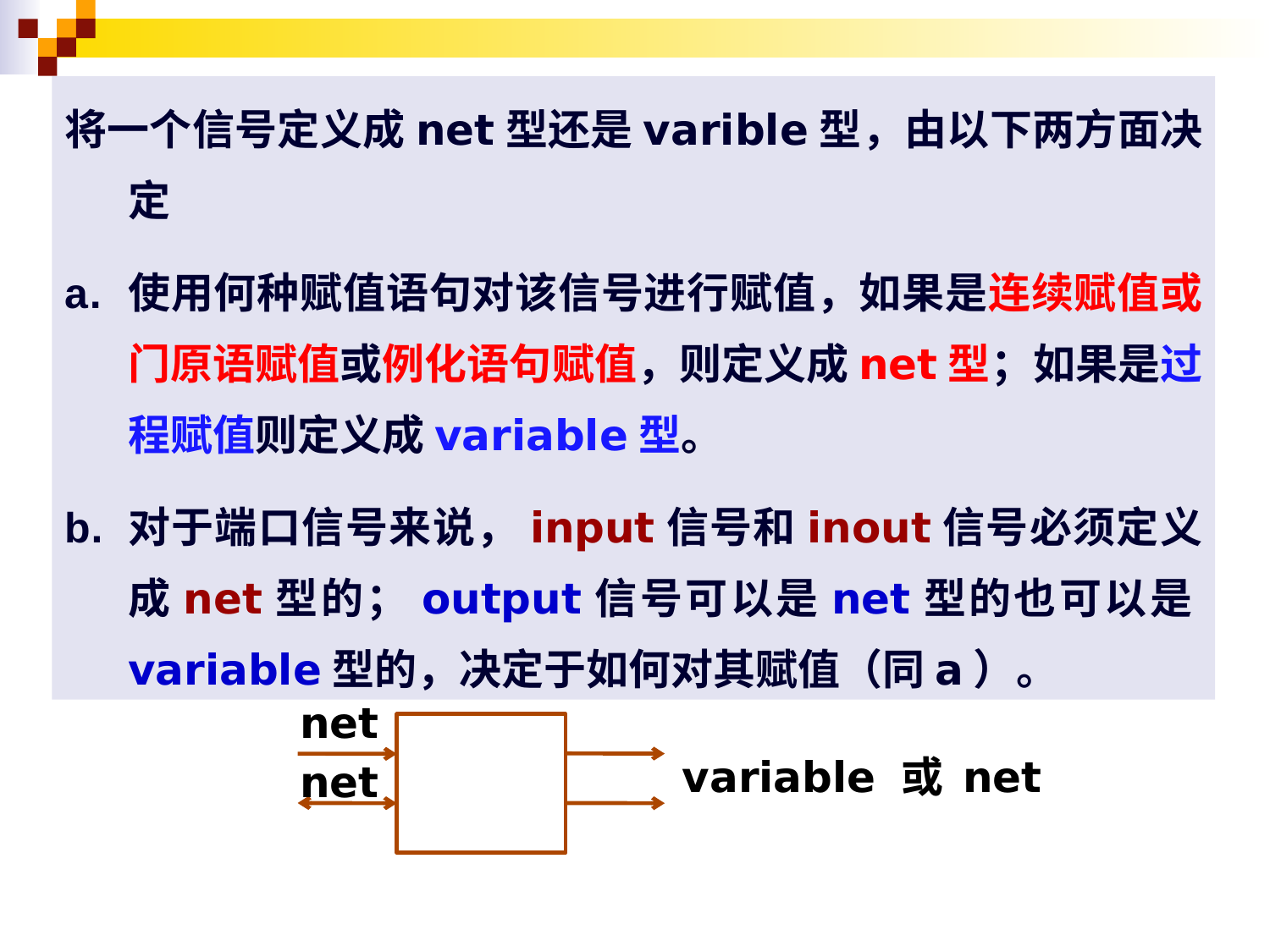

将一个信号定义成net型还是varible型，由以下两方面决定
使用何种赋值语句对该信号进行赋值，如果是连续赋值或门原语赋值或例化语句赋值，则定义成net型；如果是过程赋值则定义成variable型。
对于端口信号来说，input信号和inout信号必须定义成net型的；output信号可以是net型的也可以是variable型的，决定于如何对其赋值（同a）。
net

variable 或 net
net